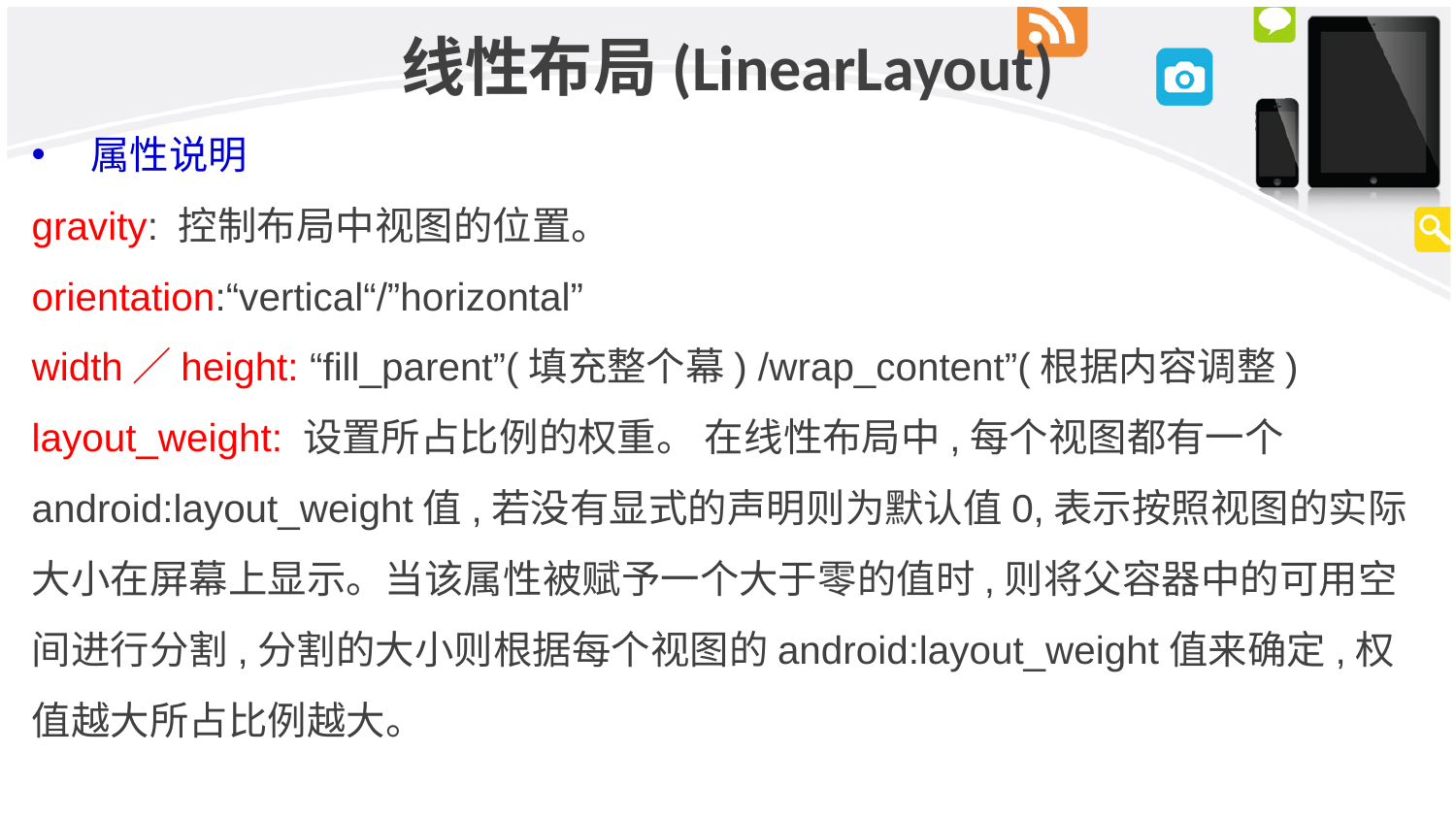

# 线性布局(LinearLayout)
属性说明
gravity: 控制布局中视图的位置。
orientation:“vertical“/”horizontal”
width／height: “fill_parent”(填充整个幕) /wrap_content”(根据内容调整)
layout_weight: 设置所占比例的权重。 在线性布局中,每个视图都有一个android:layout_weight值,若没有显式的声明则为默认值0,表示按照视图的实际大小在屏幕上显示。当该属性被赋予一个大于零的值时,则将父容器中的可用空间进行分割,分割的大小则根据每个视图的android:layout_weight值来确定,权值越大所占比例越大。